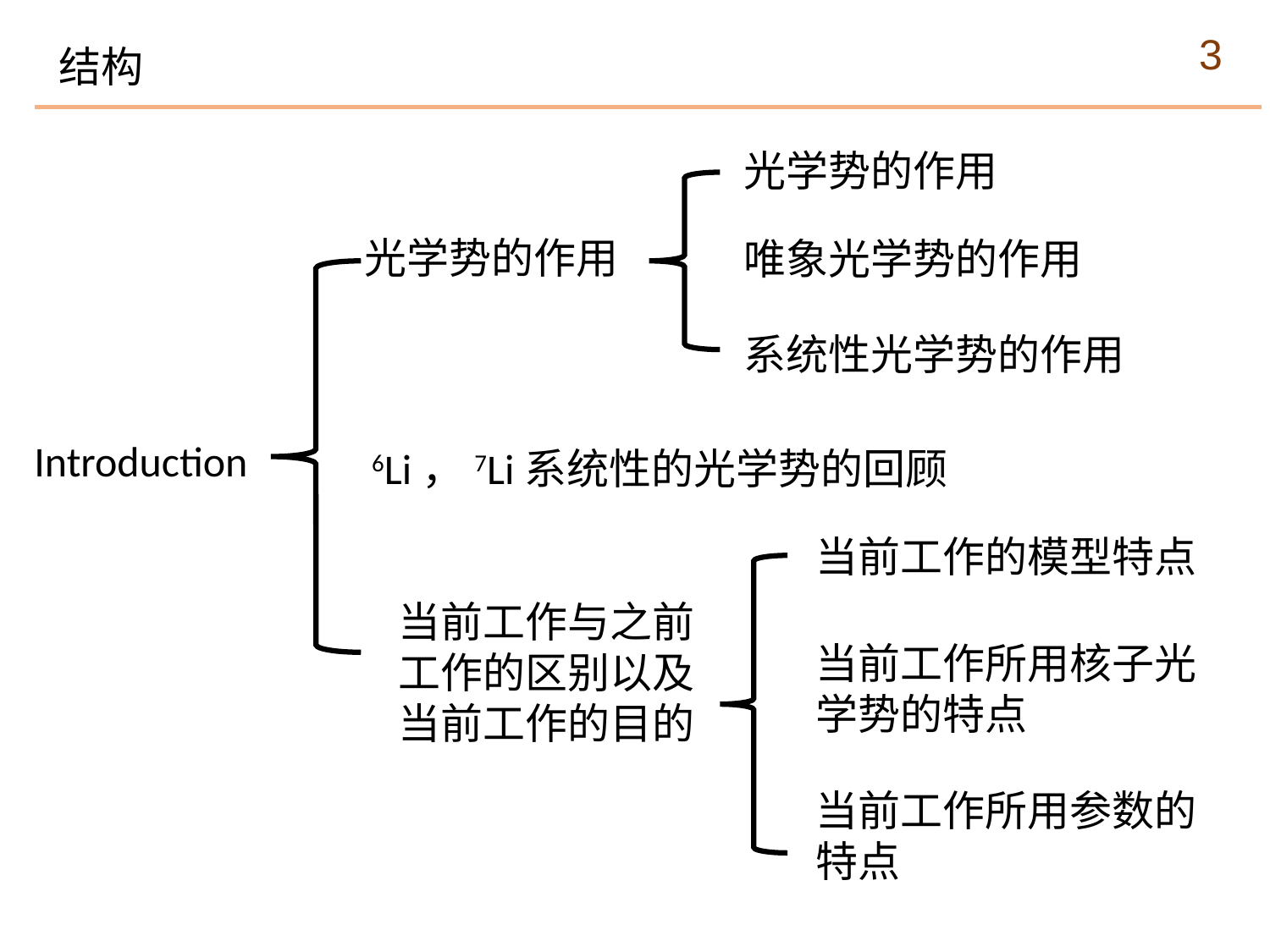

3
结构
光学势的作用

光学势的作用
唯象光学势的作用

系统性光学势的作用
Introduction
6Li，7Li系统性的光学势的回顾
当前工作的模型特点

当前工作与之前工作的区别以及当前工作的目的
当前工作所用核子光学势的特点
当前工作所用参数的特点